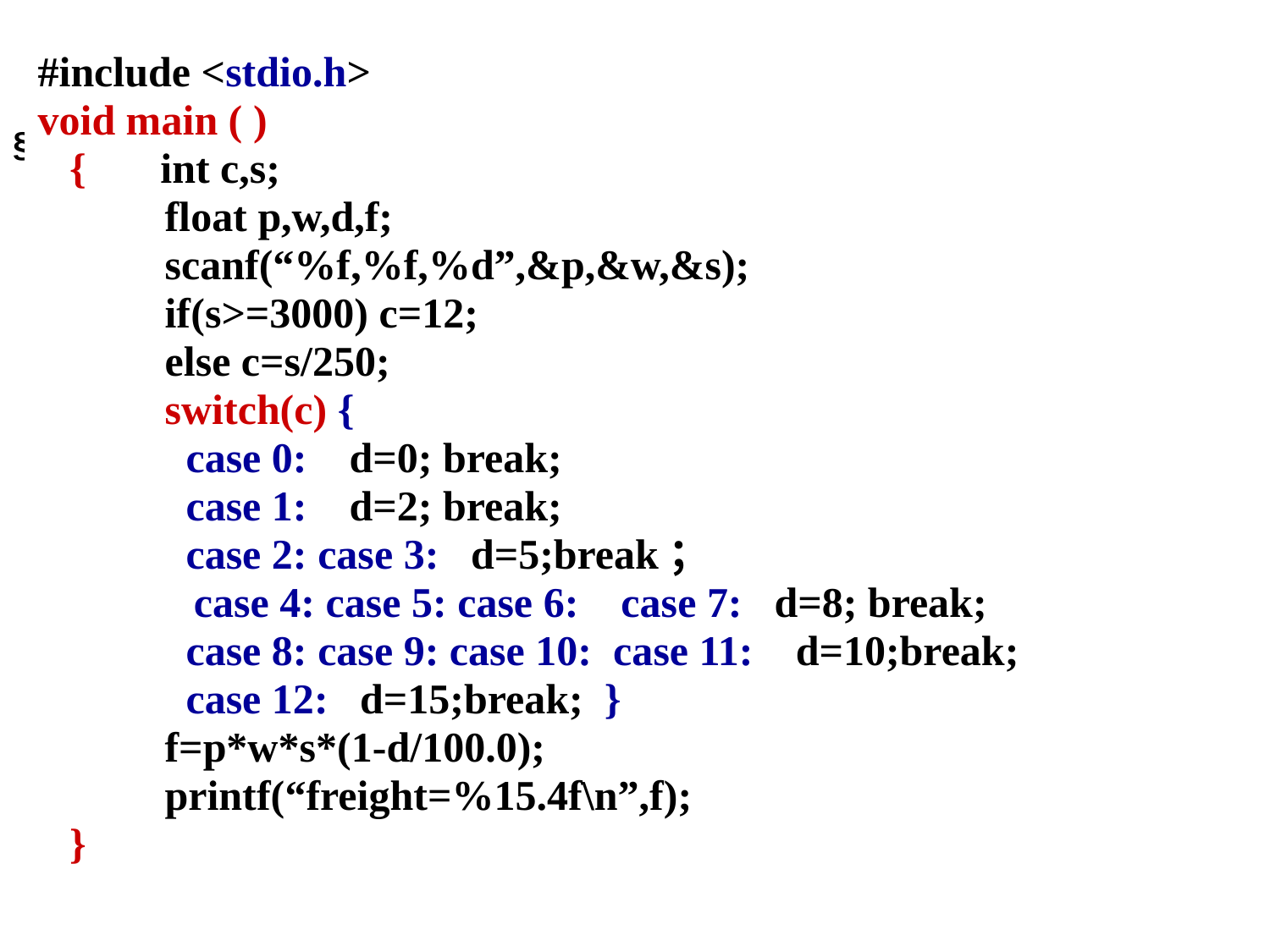

#include <stdio.h>
void main ( )
   {       int c,s;
	float p,w,d,f;
	scanf(“%f,%f,%d”,&p,&w,&s);
	if(s>=3000) c=12;
	else c=s/250;
	switch(c) {
	  case 0:    d=0; break;
	  case 1:    d=2; break;
	  case 2: case 3:   d=5;break；
	  case 4: case 5: case 6:    case 7:   d=8; break;
	  case 8: case 9: case 10:  case 11:    d=10;break;
	  case 12:   d=15;break;  }
	f=p*w*s*(1-d/100.0);
	printf(“freight=%15.4f\n”,f);
   }
# §5.5 程序举例（续）